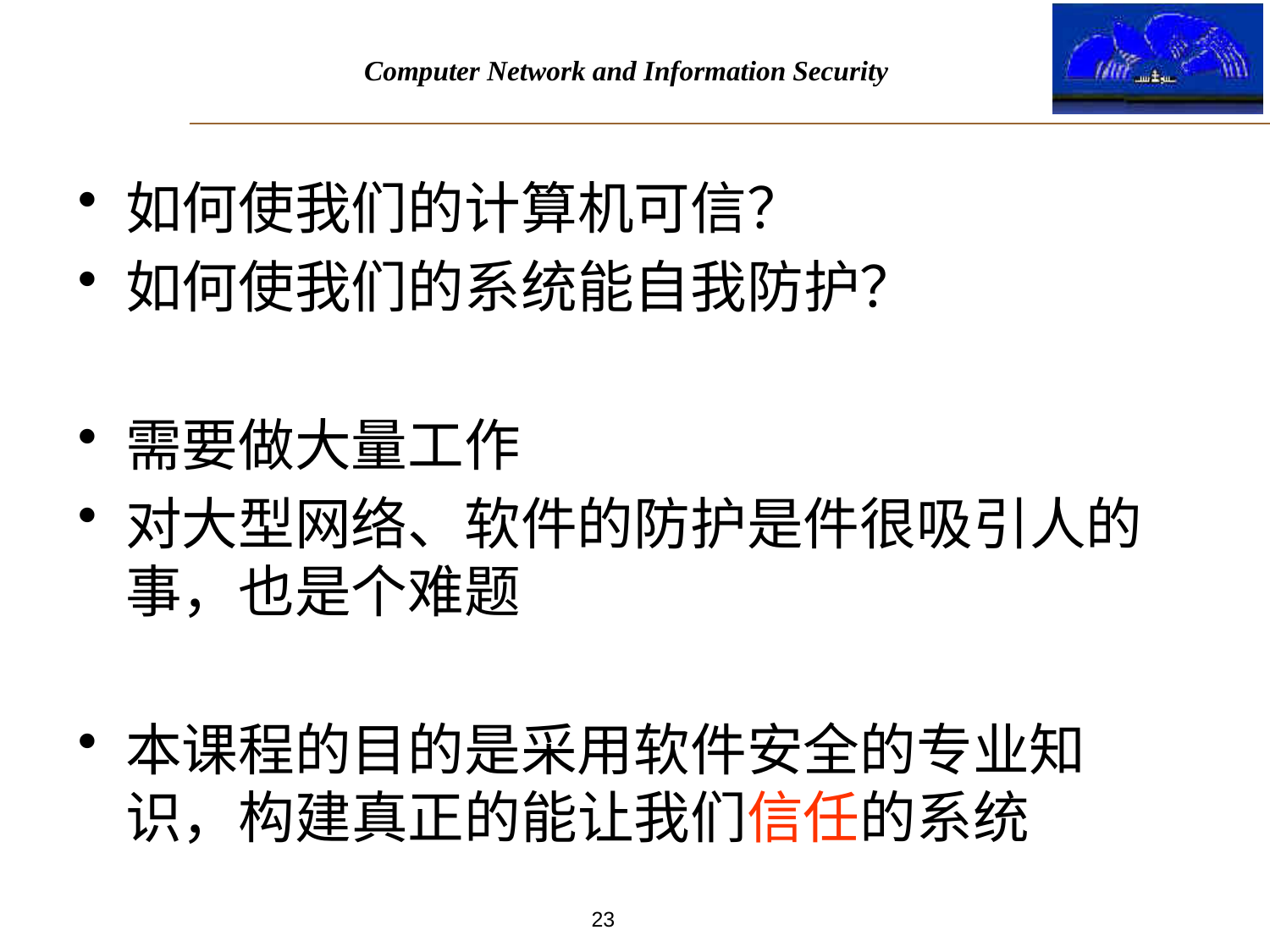

如何使我们的计算机可信？
如何使我们的系统能自我防护？

需要做大量工作
对大型网络、软件的防护是件很吸引人的事，也是个难题

本课程的目的是采用软件安全的专业知识，构建真正的能让我们信任的系统

23